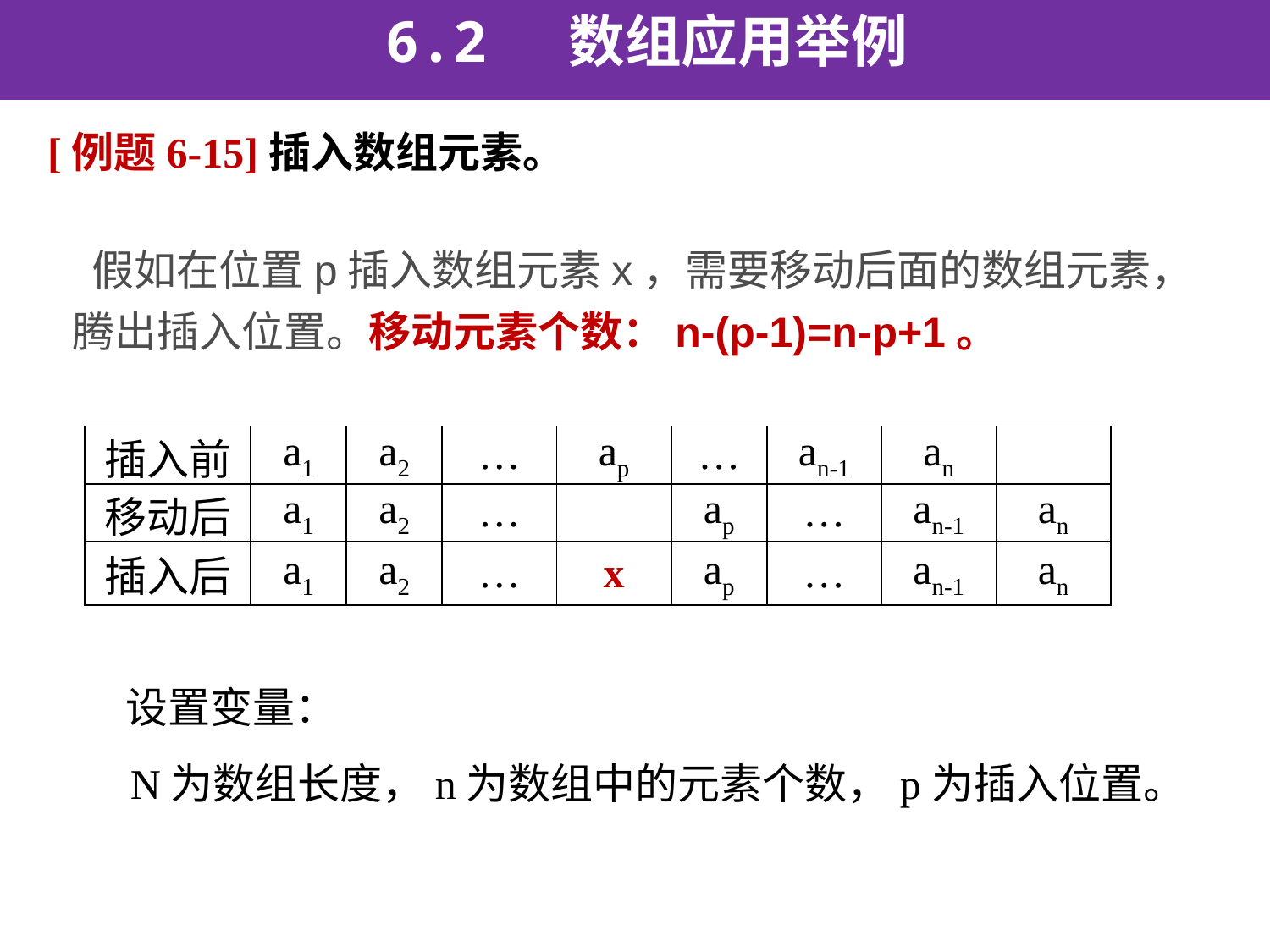

6.2  数组应用举例
[例题6-15]插入数组元素。
 假如在位置p插入数组元素x，需要移动后面的数组元素，腾出插入位置。移动元素个数：n-(p-1)=n-p+1。
| 插入前 | a1 | a2 | … | ap | … | an-1 | an |  |
| --- | --- | --- | --- | --- | --- | --- | --- | --- |
| 移动后 | a1 | a2 | … |  | ap | … | an-1 | an |
| 插入后 | a1 | a2 | … | x | ap | … | an-1 | an |
    设置变量：
     N为数组长度，n为数组中的元素个数，p为插入位置。